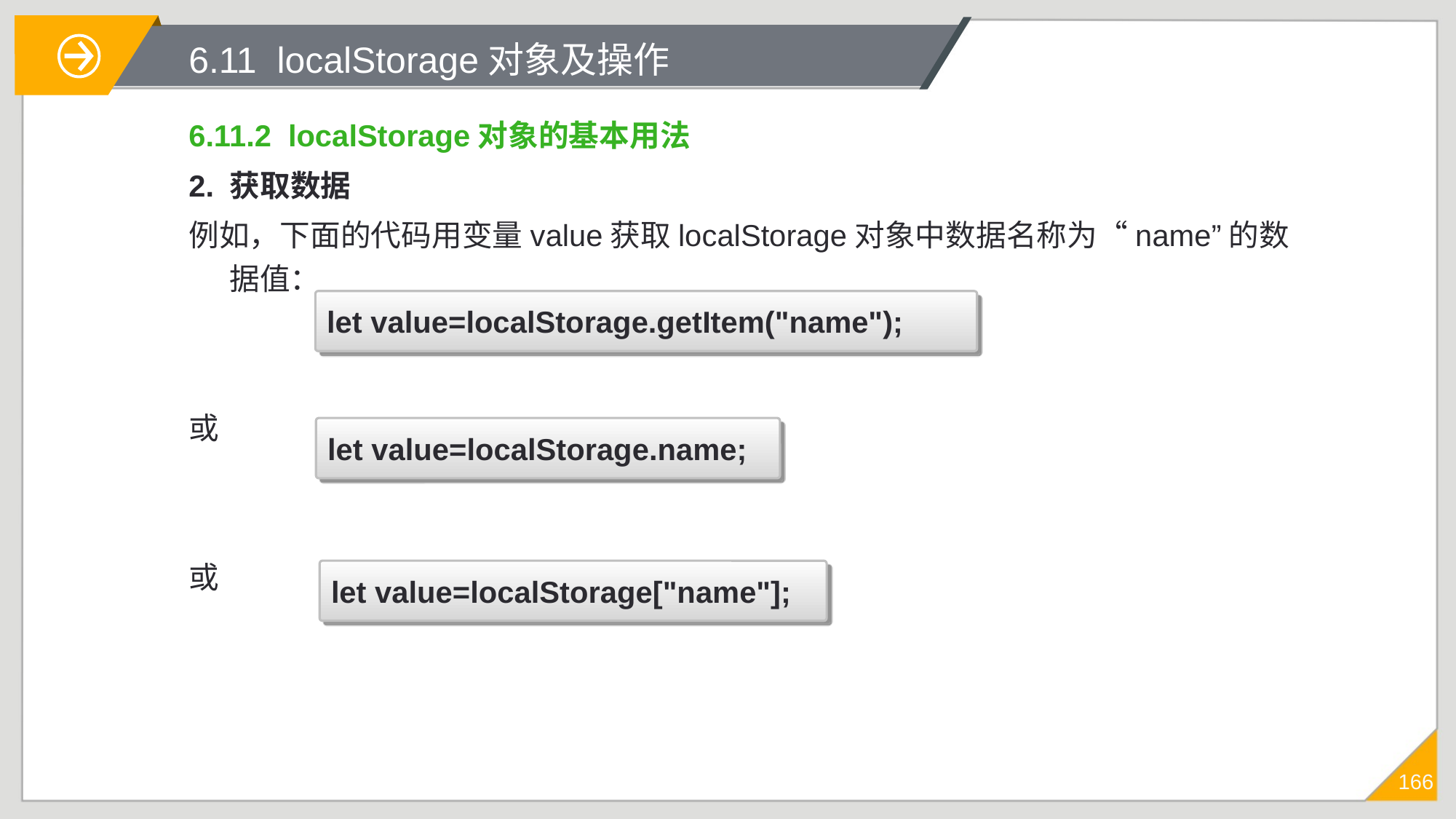

# 6.11  localStorage对象及操作
6.11.2  localStorage对象的基本用法
2. 获取数据
例如，下面的代码用变量value获取localStorage对象中数据名称为“name”的数据值：

或

或

let value=localStorage.getItem("name");
let value=localStorage.name;
let value=localStorage["name"];